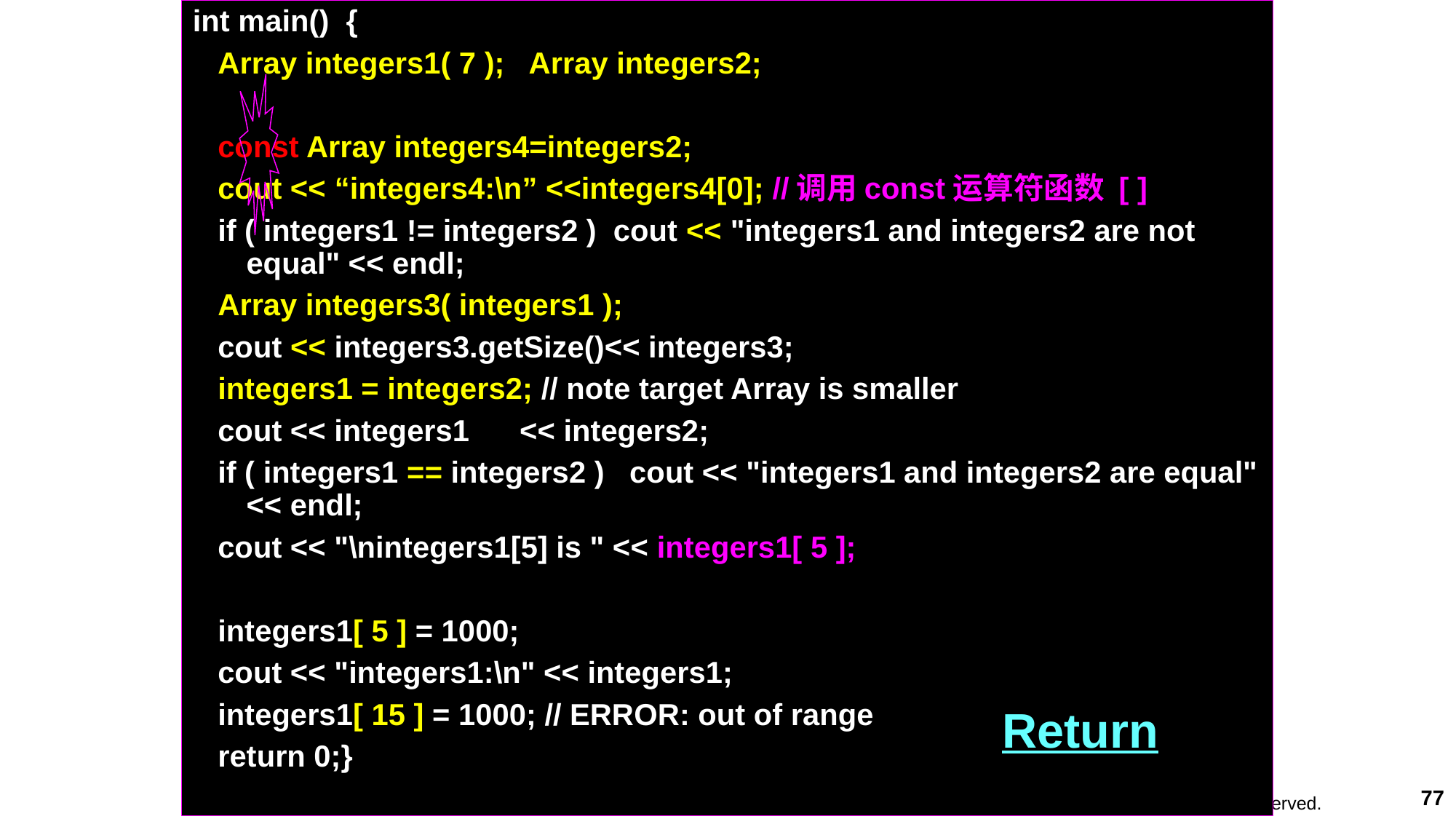

int main()  {
   Array integers1( 7 );   Array integers2;

   const Array integers4=integers2;
   cout << “integers4:\n” <<integers4[0]; //调用const运算符函数 [ ]
   if ( integers1 != integers2 )  cout << "integers1 and integers2 are not equal" << endl;
   Array integers3( integers1 );
   cout << integers3.getSize()<< integers3;
   integers1 = integers2; // note target Array is smaller
   cout << integers1      << integers2;
   if ( integers1 == integers2 )   cout << "integers1 and integers2 are equal" << endl;
   cout << "\nintegers1[5] is " << integers1[ 5 ];

   integers1[ 5 ] = 1000;
   cout << "integers1:\n" << integers1;
   integers1[ 15 ] = 1000; // ERROR: out of range
   return 0;}

Return